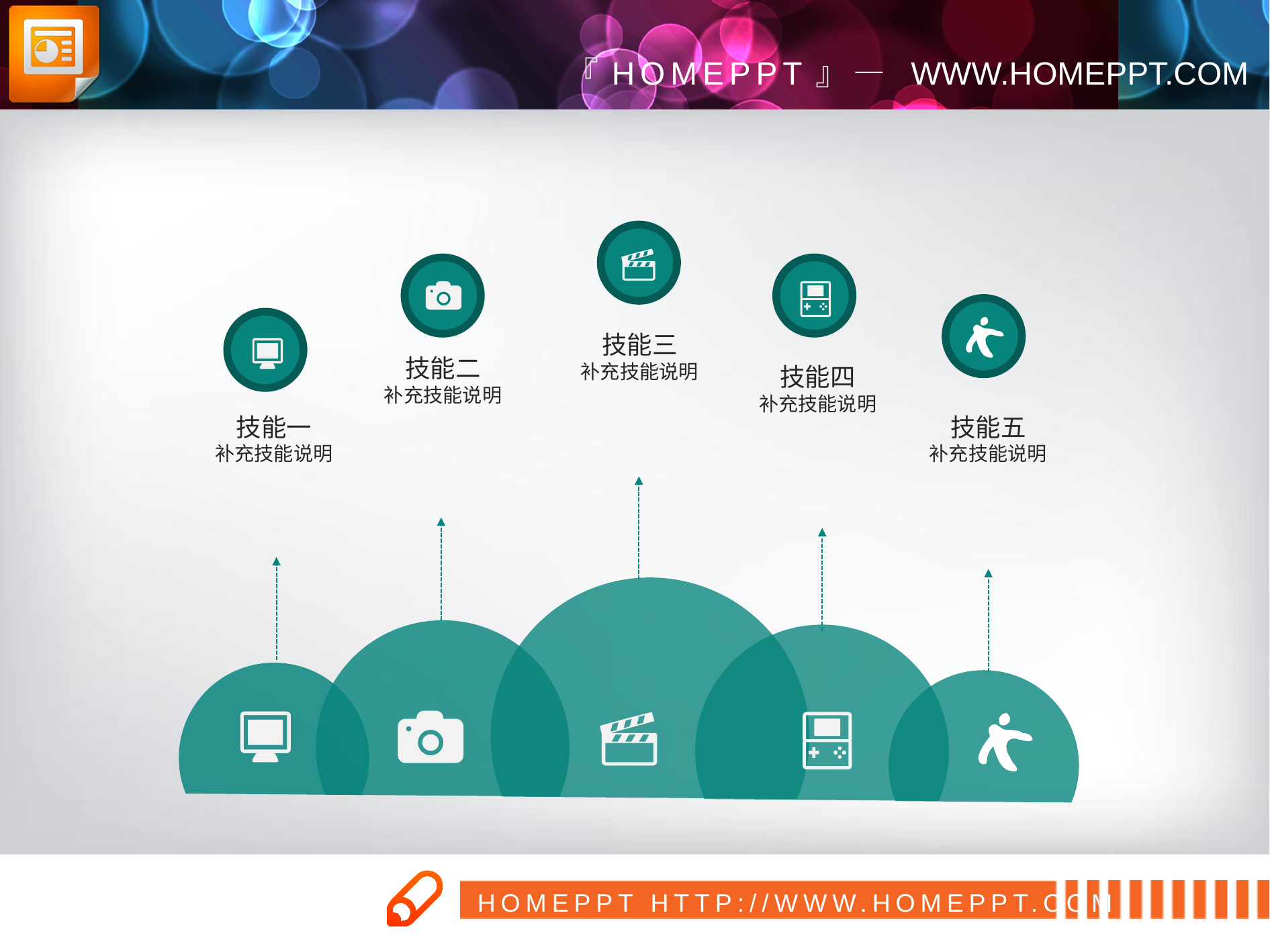

技能三
补充技能说明
技能二
补充技能说明
技能四
补充技能说明
技能五
补充技能说明
技能一
补充技能说明